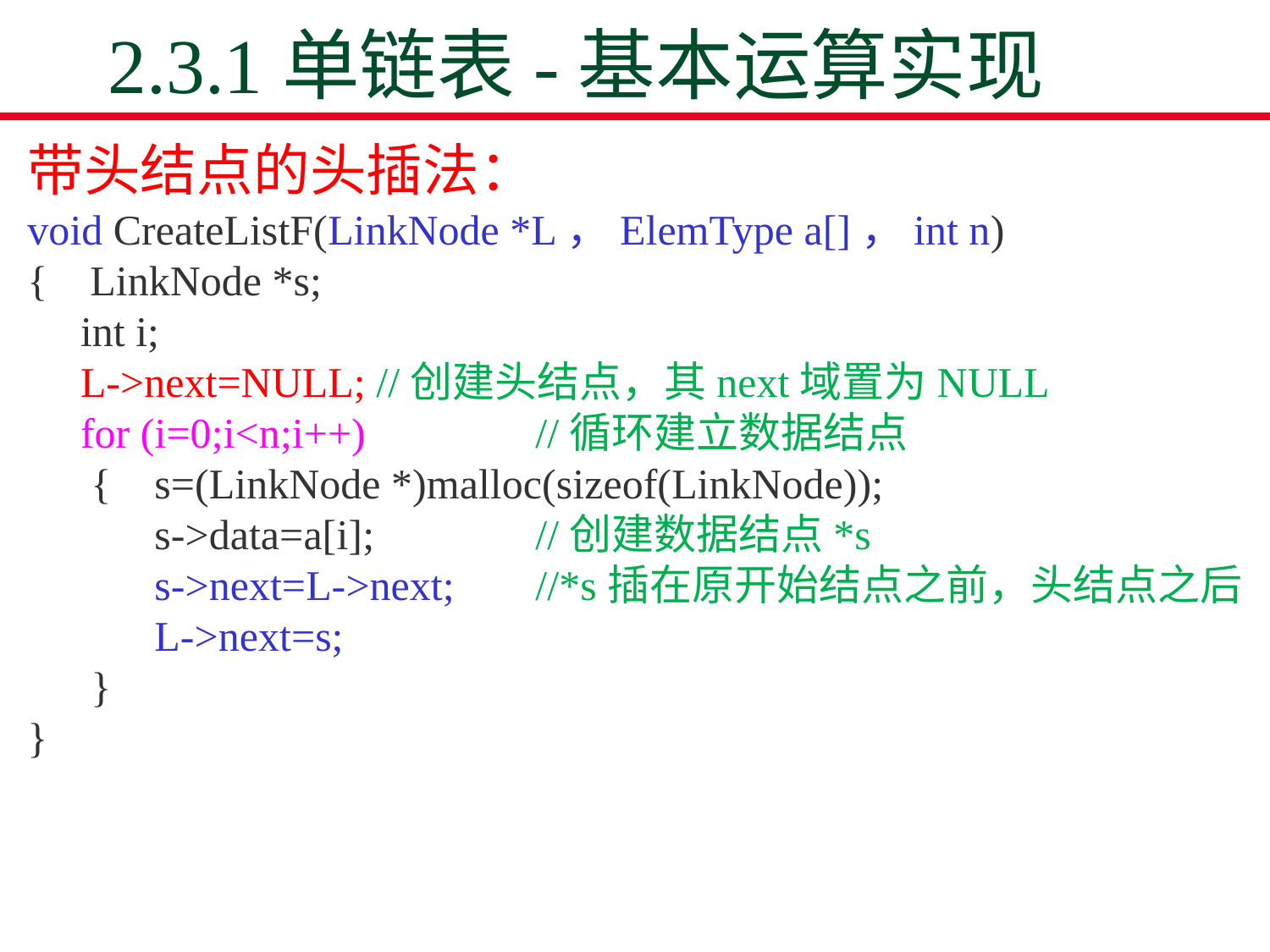

# 2.3.1单链表-基本运算实现
带头结点的头插法：
void CreateListF(LinkNode *L，ElemType a[]，int n)
{    LinkNode *s;
     int i;
     L->next=NULL; //创建头结点，其next域置为NULL
     for (i=0;i<n;i++)		//循环建立数据结点
      {	s=(LinkNode *)malloc(sizeof(LinkNode));
	s->data=a[i];		//创建数据结点*s
	s->next=L->next;	//*s插在原开始结点之前，头结点之后
	L->next=s;
      }
}